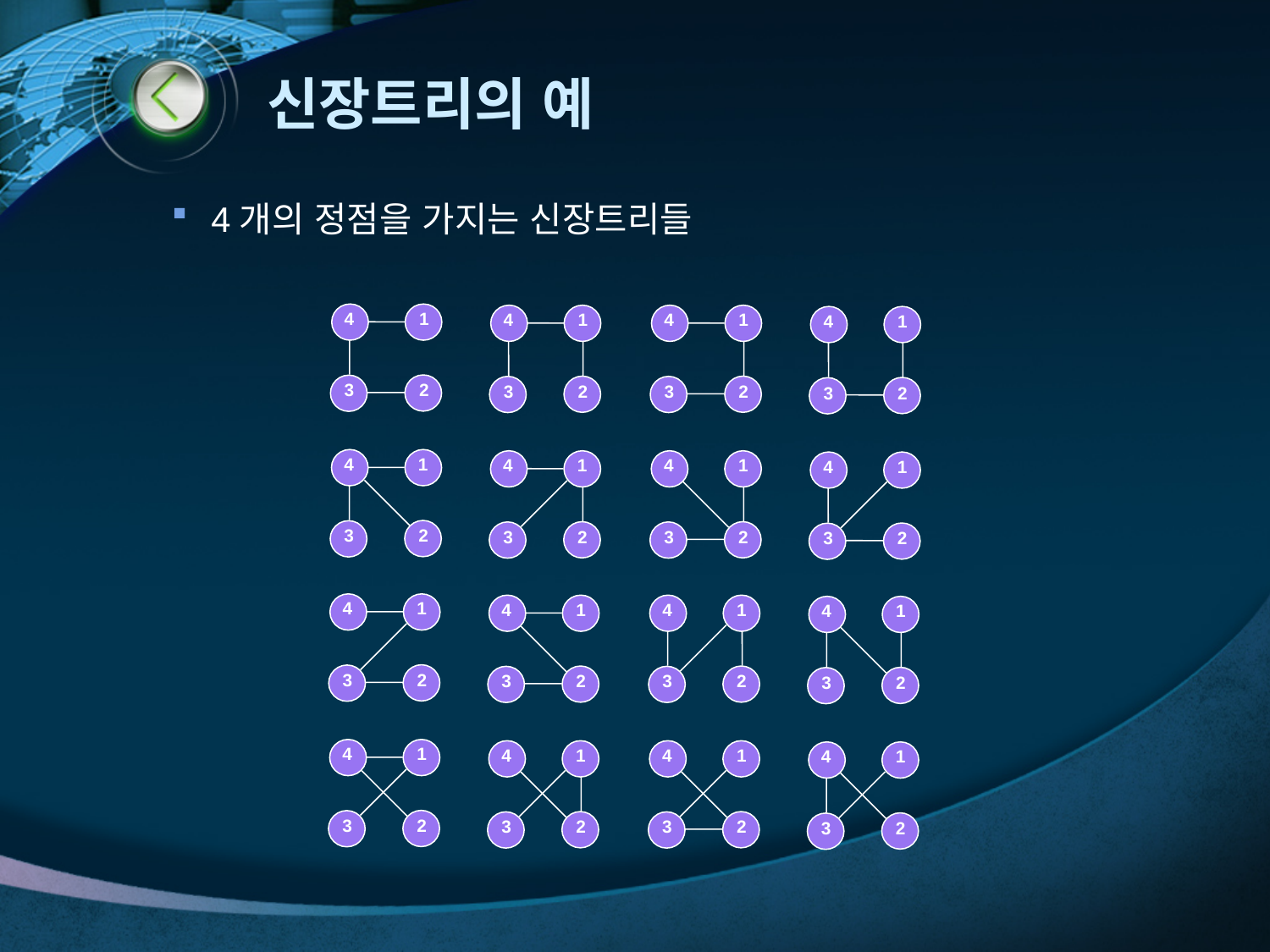

# 신장트리의 예
4개의 정점을 가지는 신장트리들
4

1

3

2

4

1

3

2

4

1

3

2

4

1

3

2

4

1

3

2

4

1

3

2

4

1

3

2

4

1

3

2

4

1

3

2

4

1

3

2

4

1

3

2

4

1

3

2

4

1

3

2

4

1

3

2

4

1

3

2

4

1

3

2